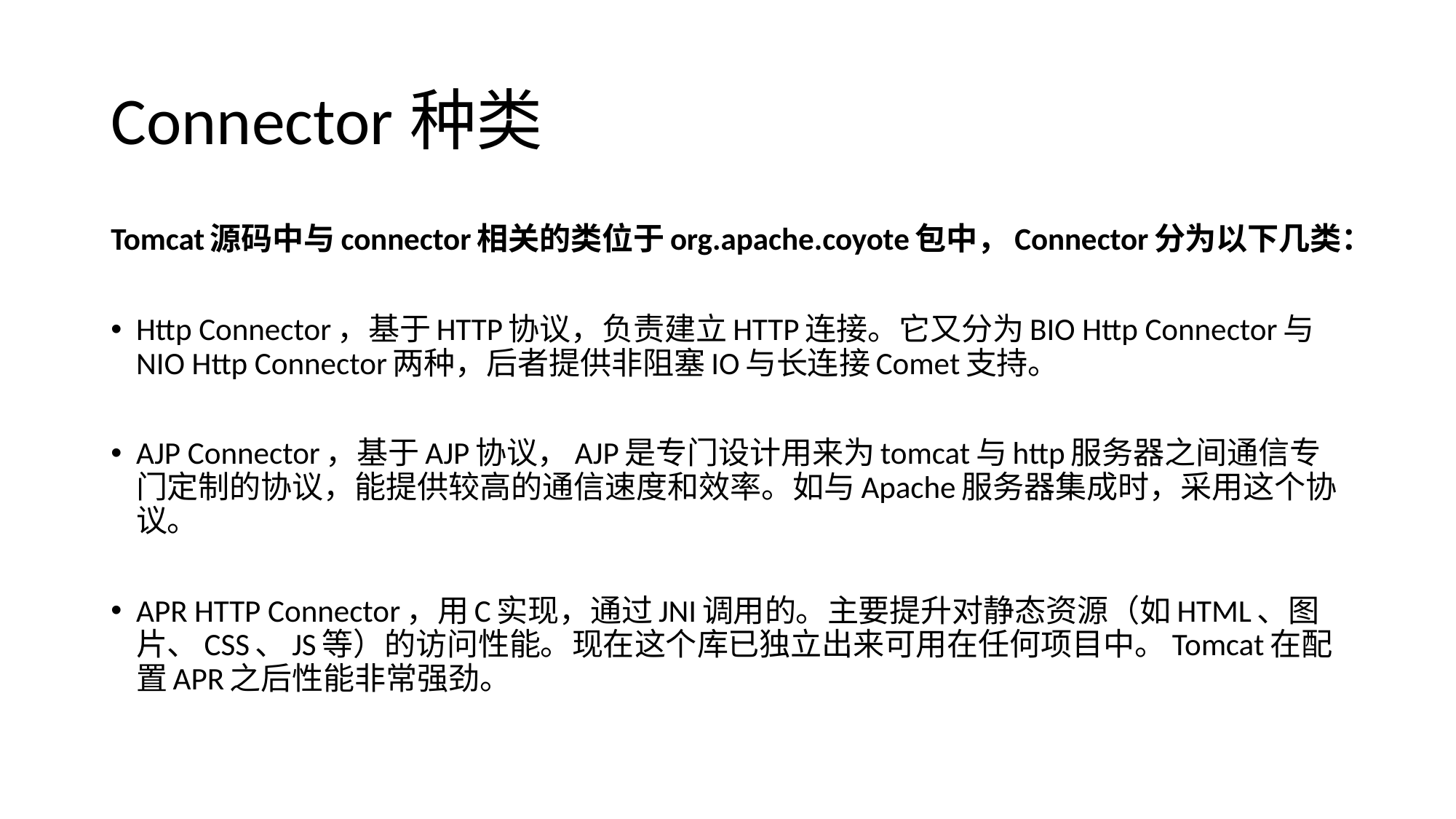

# Connector种类
Tomcat源码中与connector相关的类位于org.apache.coyote包中，Connector分为以下几类：

Http Connector，基于HTTP协议，负责建立HTTP连接。它又分为BIO Http Connector与NIO Http Connector两种，后者提供非阻塞IO与长连接Comet支持。

AJP Connector，基于AJP协议，AJP是专门设计用来为tomcat与http服务器之间通信专门定制的协议，能提供较高的通信速度和效率。如与Apache服务器集成时，采用这个协议。

APR HTTP Connector，用C实现，通过JNI调用的。主要提升对静态资源（如HTML、图片、CSS、JS等）的访问性能。现在这个库已独立出来可用在任何项目中。Tomcat在配置APR之后性能非常强劲。